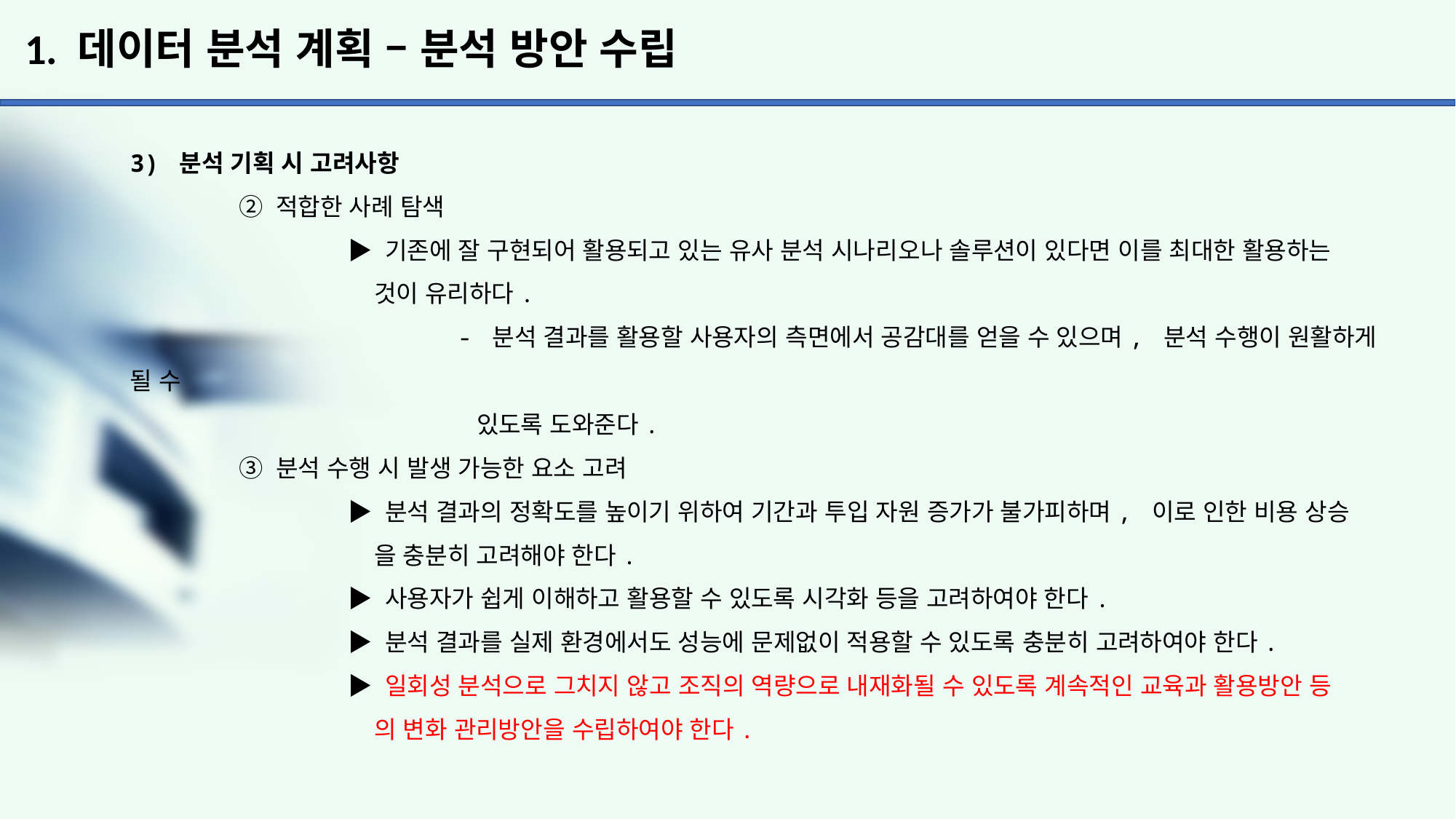

# 1. 데이터 분석 계획 – 분석 방안 수립
3) 분석 기획 시 고려사항
	② 적합한 사례 탐색
		▶ 기존에 잘 구현되어 활용되고 있는 유사 분석 시나리오나 솔루션이 있다면 이를 최대한 활용하는
		   것이 유리하다.
			- 분석 결과를 활용할 사용자의 측면에서 공감대를 얻을 수 있으며, 분석 수행이 원활하게 될 수
			  있도록 도와준다.
	③ 분석 수행 시 발생 가능한 요소 고려
		▶ 분석 결과의 정확도를 높이기 위하여 기간과 투입 자원 증가가 불가피하며, 이로 인한 비용 상승
		   을 충분히 고려해야 한다.
		▶ 사용자가 쉽게 이해하고 활용할 수 있도록 시각화 등을 고려하여야 한다.
		▶ 분석 결과를 실제 환경에서도 성능에 문제없이 적용할 수 있도록 충분히 고려하여야 한다.
		▶ 일회성 분석으로 그치지 않고 조직의 역량으로 내재화될 수 있도록 계속적인 교육과 활용방안 등
		   의 변화 관리방안을 수립하여야 한다.